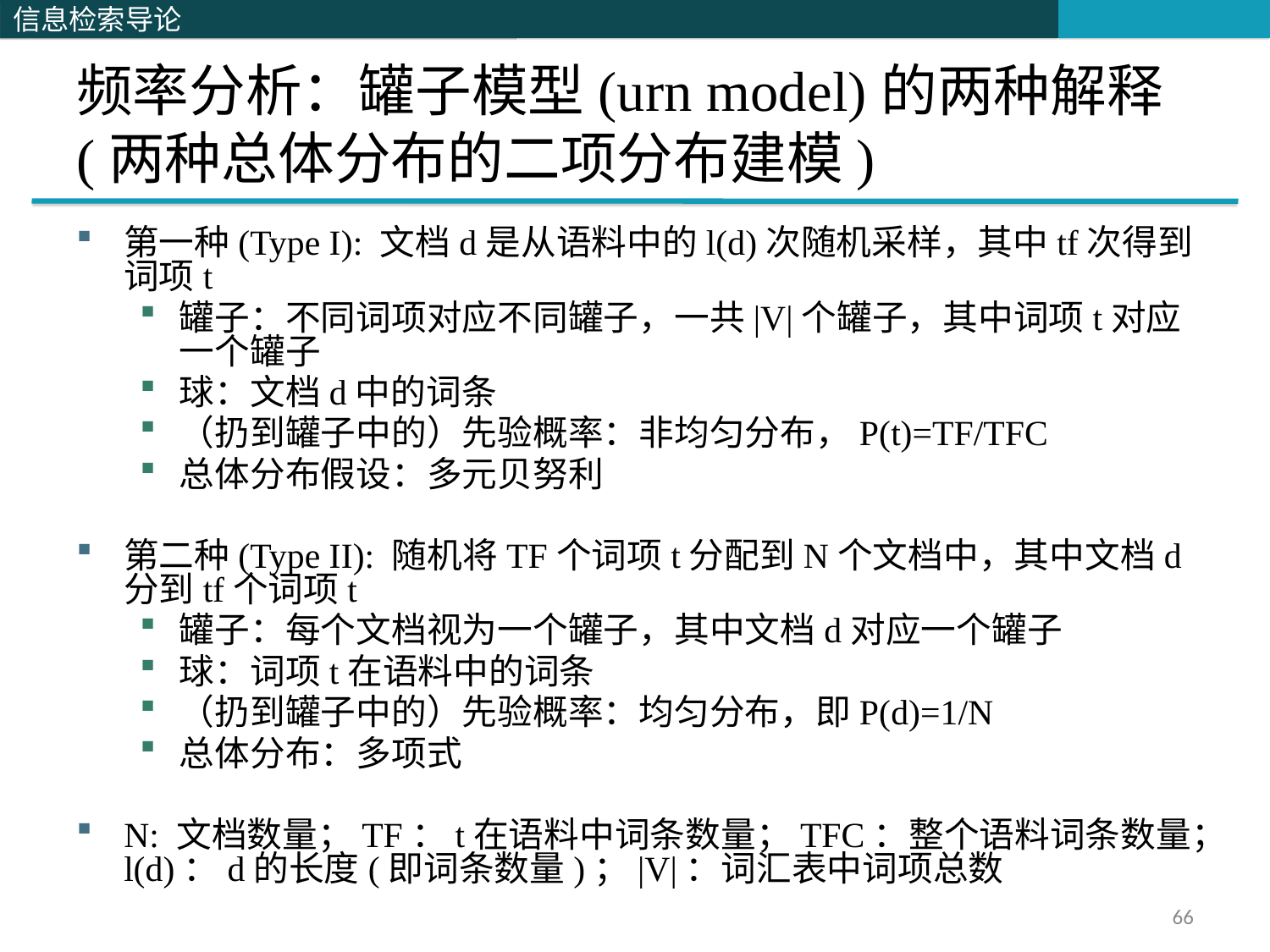

# 频率分析：罐子模型(urn model)的两种解释 (两种总体分布的二项分布建模)
第一种(Type I): 文档d是从语料中的l(d)次随机采样，其中tf次得到词项t
罐子：不同词项对应不同罐子，一共|V|个罐子，其中词项t对应一个罐子
球：文档d中的词条
（扔到罐子中的）先验概率：非均匀分布，P(t)=TF/TFC
总体分布假设：多元贝努利

第二种(Type II): 随机将TF个词项t分配到N个文档中，其中文档d分到tf个词项t
罐子：每个文档视为一个罐子，其中文档d对应一个罐子
球：词项t在语料中的词条
（扔到罐子中的）先验概率：均匀分布，即P(d)=1/N
总体分布：多项式

N: 文档数量；TF：t在语料中词条数量；TFC：整个语料词条数量；l(d)：d的长度(即词条数量)；|V|：词汇表中词项总数
66